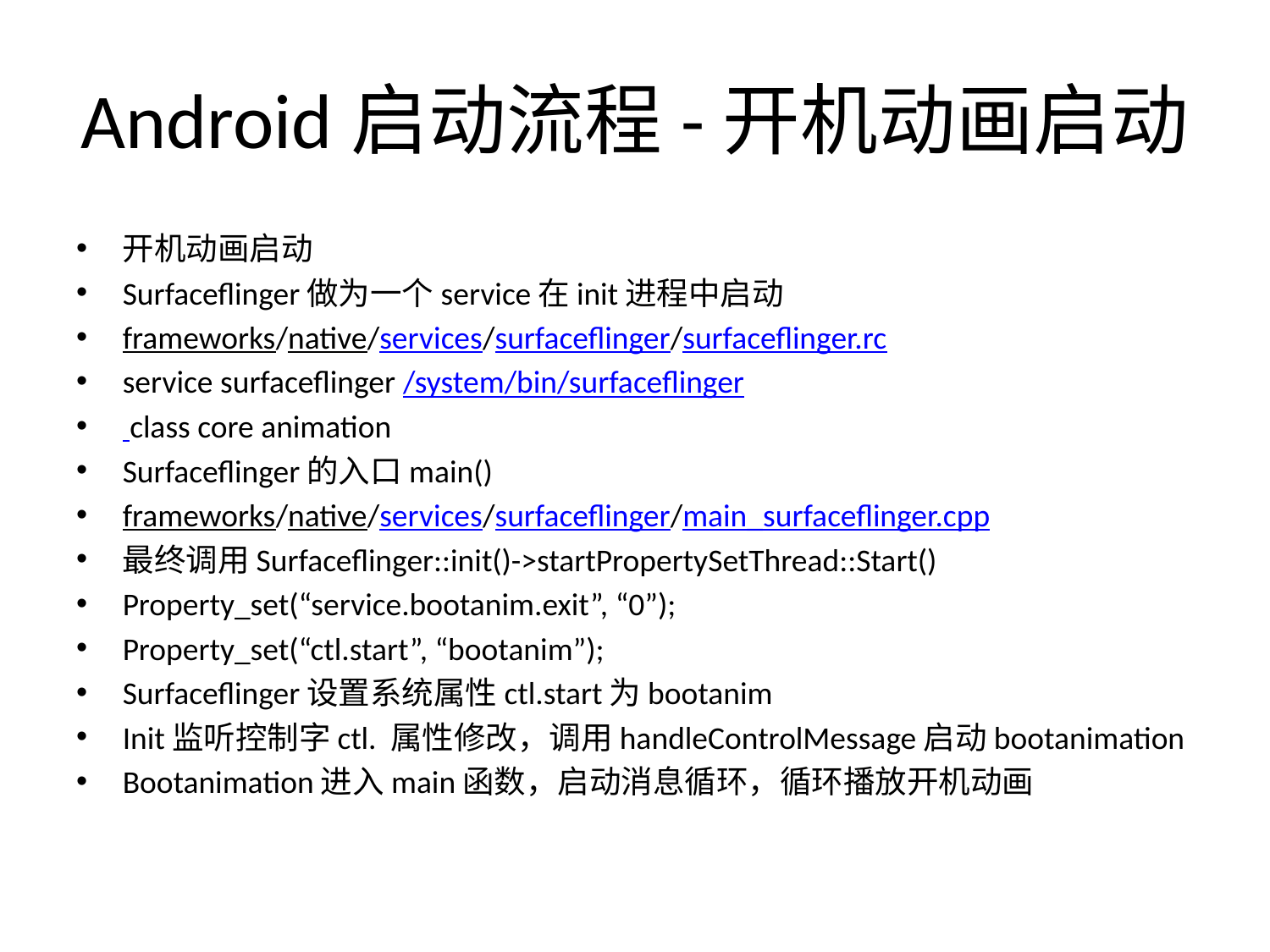

# Android启动流程-开机动画启动
开机动画启动
Surfaceflinger做为一个service在init进程中启动
frameworks/native/services/surfaceflinger/surfaceflinger.rc
service surfaceflinger /system/bin/surfaceflinger
 class core animation
Surfaceflinger的入口main()
frameworks/native/services/surfaceflinger/main_surfaceflinger.cpp
最终调用Surfaceflinger::init()->startPropertySetThread::Start()
Property_set(“service.bootanim.exit”, “0”);
Property_set(“ctl.start”, “bootanim”);
Surfaceflinger设置系统属性ctl.start为bootanim
Init监听控制字ctl. 属性修改，调用handleControlMessage启动bootanimation
Bootanimation进入main函数，启动消息循环，循环播放开机动画